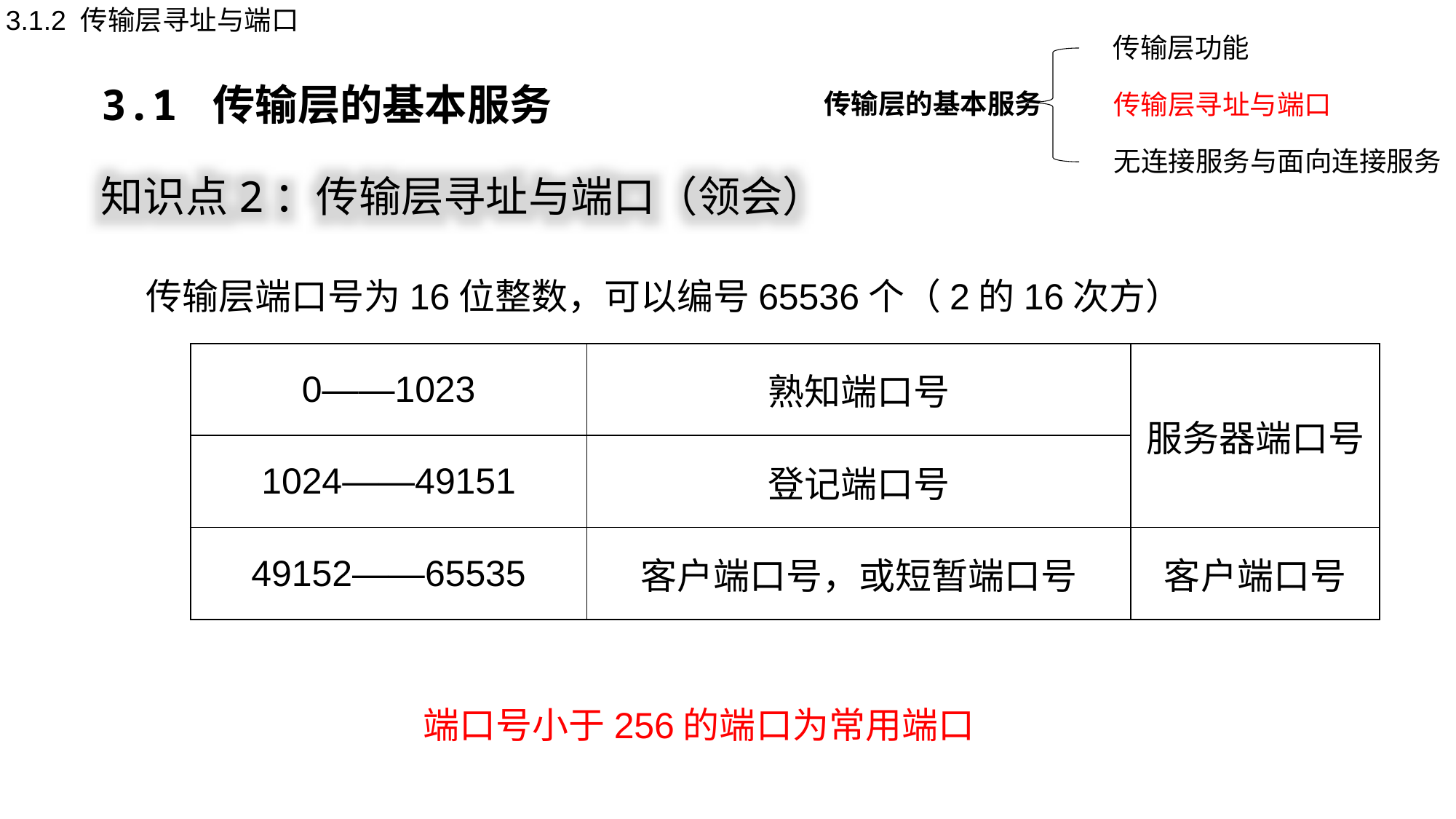

3.1.2 传输层寻址与端口
传输层功能

传输层的基本服务
传输层寻址与端口
无连接服务与面向连接服务
3.1 传输层的基本服务
知识点2：传输层寻址与端口（领会）
传输层端口号为16位整数，可以编号65536个（2的16次方）
| 0——1023 | 熟知端口号 | 服务器端口号 |
| --- | --- | --- |
| 1024——49151 | 登记端口号 |  |
| 49152——65535 | 客户端口号，或短暂端口号 | 客户端口号 |
端口号小于256的端口为常用端口